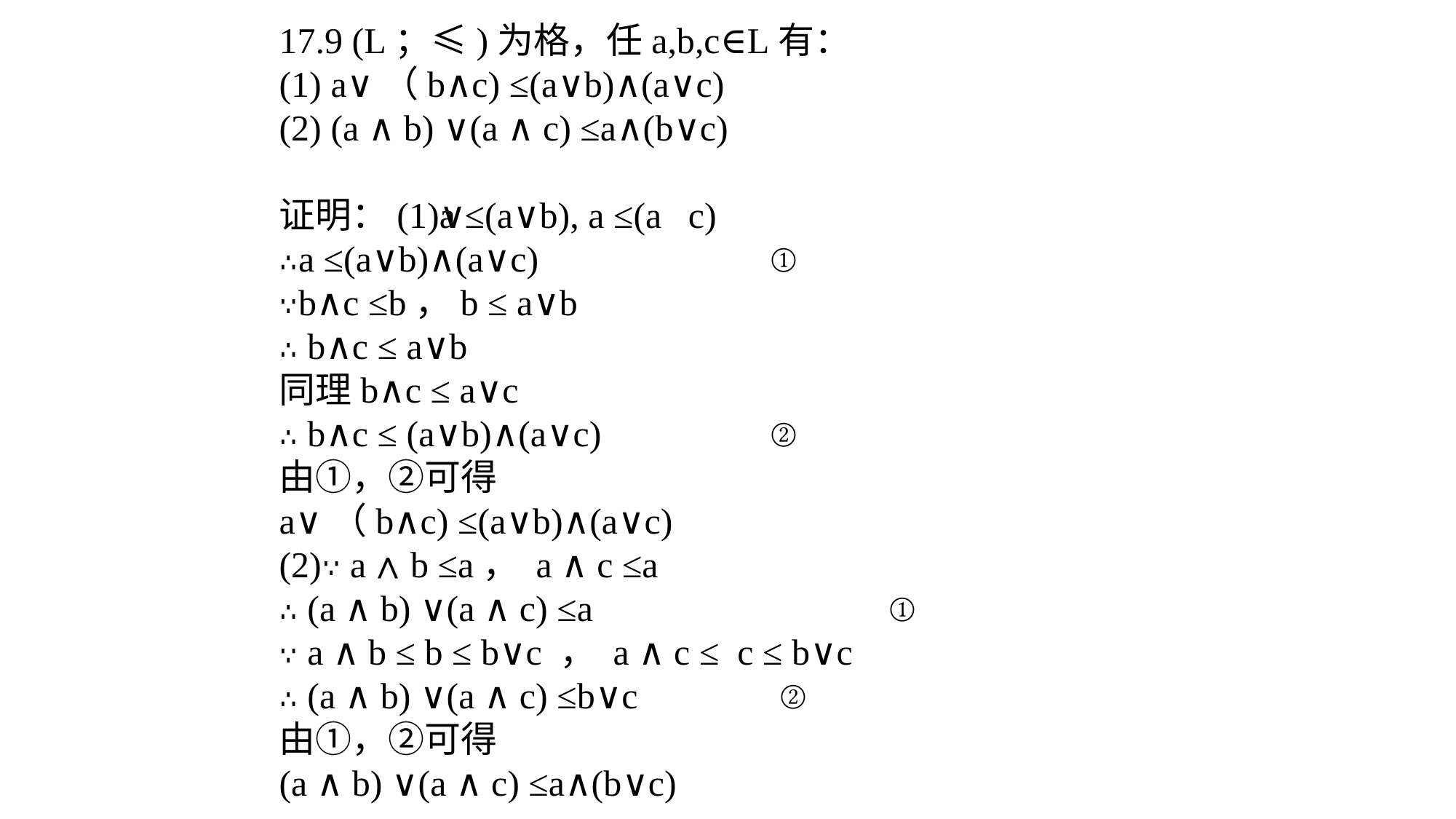

17.9 (L；≤)为格，任a,b,c∈L有：
(1) a∨（b∧c) ≤(a∨b)∧(a∨c)
(2) (a ∧ b) ∨(a ∧ c) ≤a∧(b∨c)

证明：(1)∵a ≤(a∨b), a ≤(a∨c)
∴a ≤(a∨b)∧(a∨c)			①
∵b∧c ≤b，b ≤ a∨b
∴ b∧c ≤ a∨b
同理b∧c ≤ a∨c
∴ b∧c ≤ (a∨b)∧(a∨c)		②
由①，②可得
a∨（b∧c) ≤(a∨b)∧(a∨c)
(2)∵ a ∧ b ≤a， a ∧ c ≤a
∴ (a ∧ b) ∨(a ∧ c) ≤a			 ①
∵ a ∧ b ≤ b ≤ b∨c ， a ∧ c ≤  c ≤ b∨c
∴ (a ∧ b) ∨(a ∧ c) ≤b∨c		 ②
由①，②可得
(a ∧ b) ∨(a ∧ c) ≤a∧(b∨c)